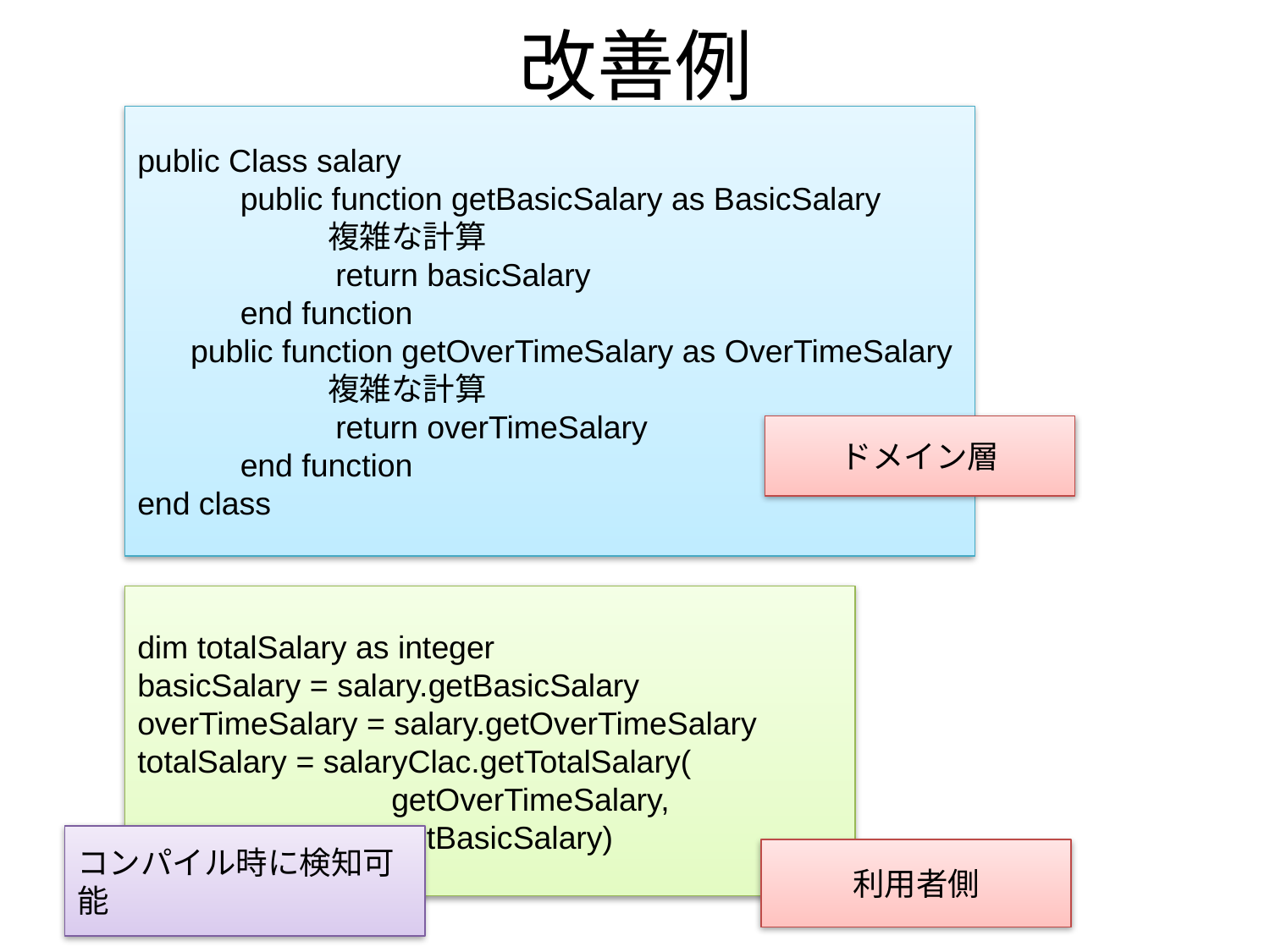

# 改善例
public Class salary
　　　public function getBasicSalary as BasicSalary
　　　　　　複雑な計算
　　　　　　return basicSalary
　　　end function
      public function getOverTimeSalary as OverTimeSalary
　　　　　　複雑な計算
　　　　　　return overTimeSalary
　　　end function
end class
ドメイン層
dim totalSalary as integer
basicSalary = salary.getBasicSalary
overTimeSalary = salary.getOverTimeSalary
totalSalary = salaryClac.getTotalSalary(
		getOverTimeSalary,
		getBasicSalary)
コンパイル時に検知可能
利用者側